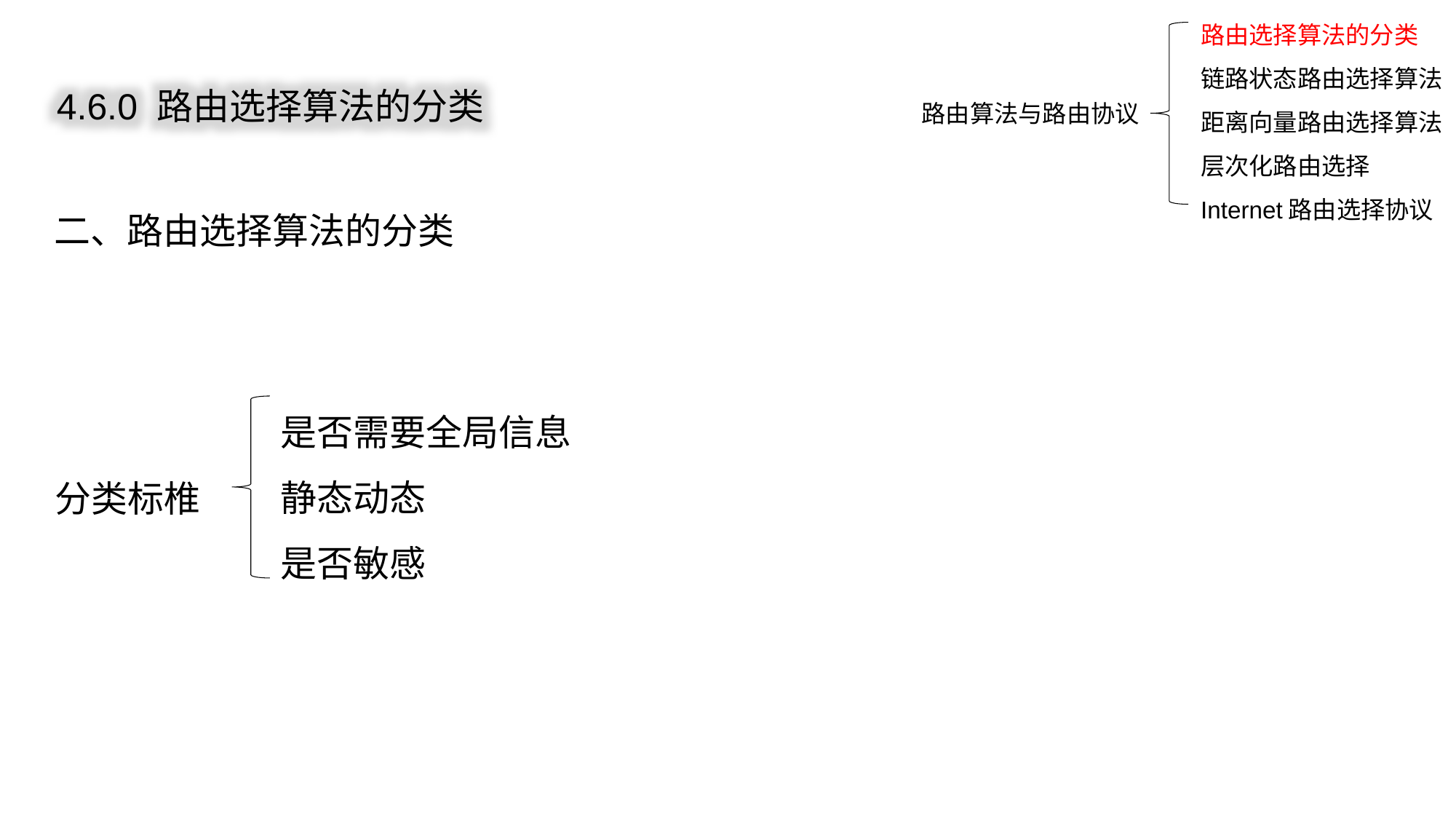

路由选择算法的分类
链路状态路由选择算法
距离向量路由选择算法
层次化路由选择
Internet路由选择协议

4.6.0 路由选择算法的分类
路由算法与路由协议
二、路由选择算法的分类
是否需要全局信息
静态动态
是否敏感

分类标椎